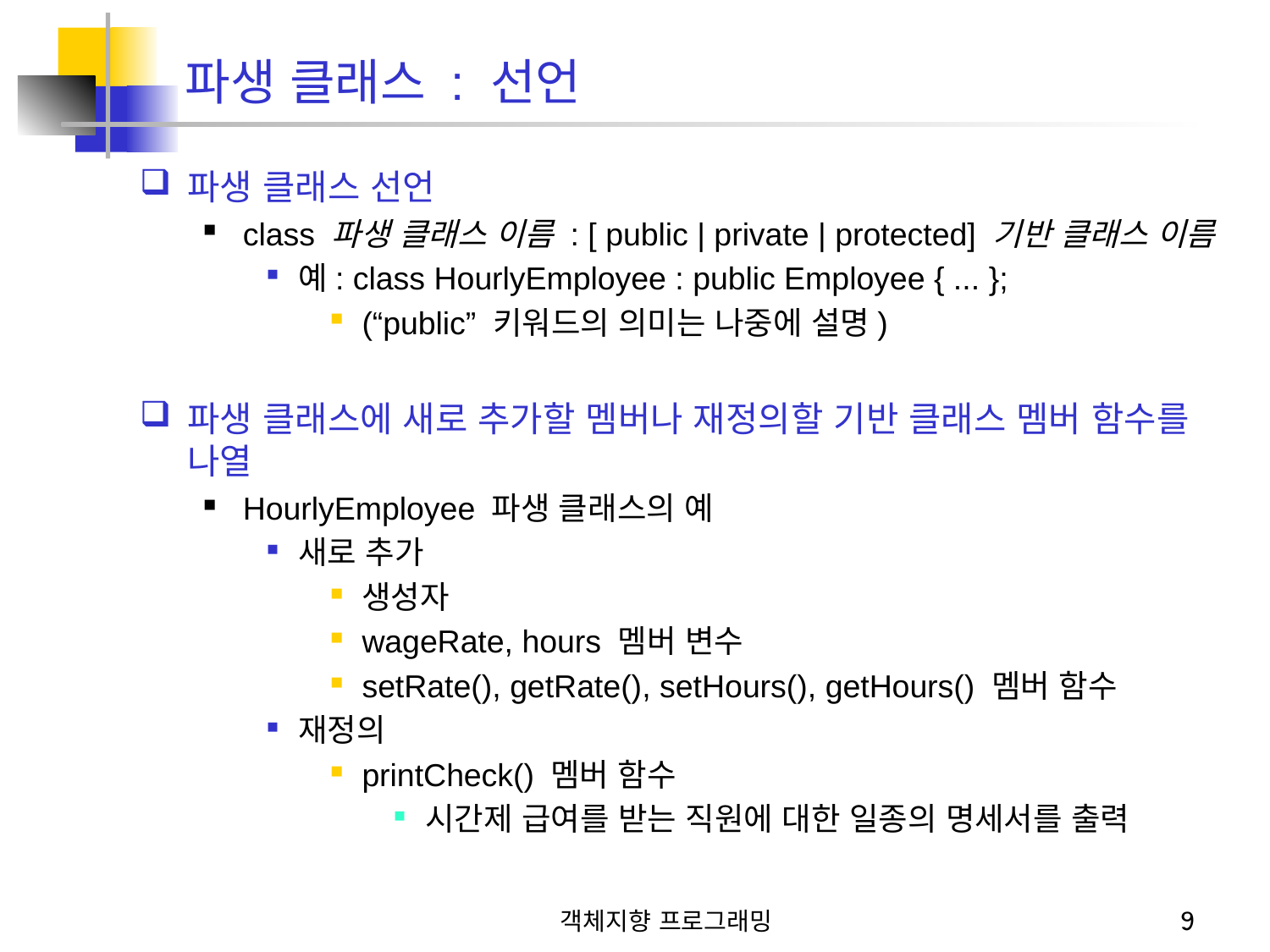

파생 클래스 : 선언
파생 클래스 선언
class 파생 클래스 이름 : [ public | private | protected] 기반 클래스 이름
예: class HourlyEmployee : public Employee { ... };
(“public” 키워드의 의미는 나중에 설명)

파생 클래스에 새로 추가할 멤버나 재정의할 기반 클래스 멤버 함수를 나열
HourlyEmployee 파생 클래스의 예
새로 추가
생성자
wageRate, hours 멤버 변수
setRate(), getRate(), setHours(), getHours() 멤버 함수
재정의
printCheck() 멤버 함수
시간제 급여를 받는 직원에 대한 일종의 명세서를 출력
객체지향 프로그래밍
9